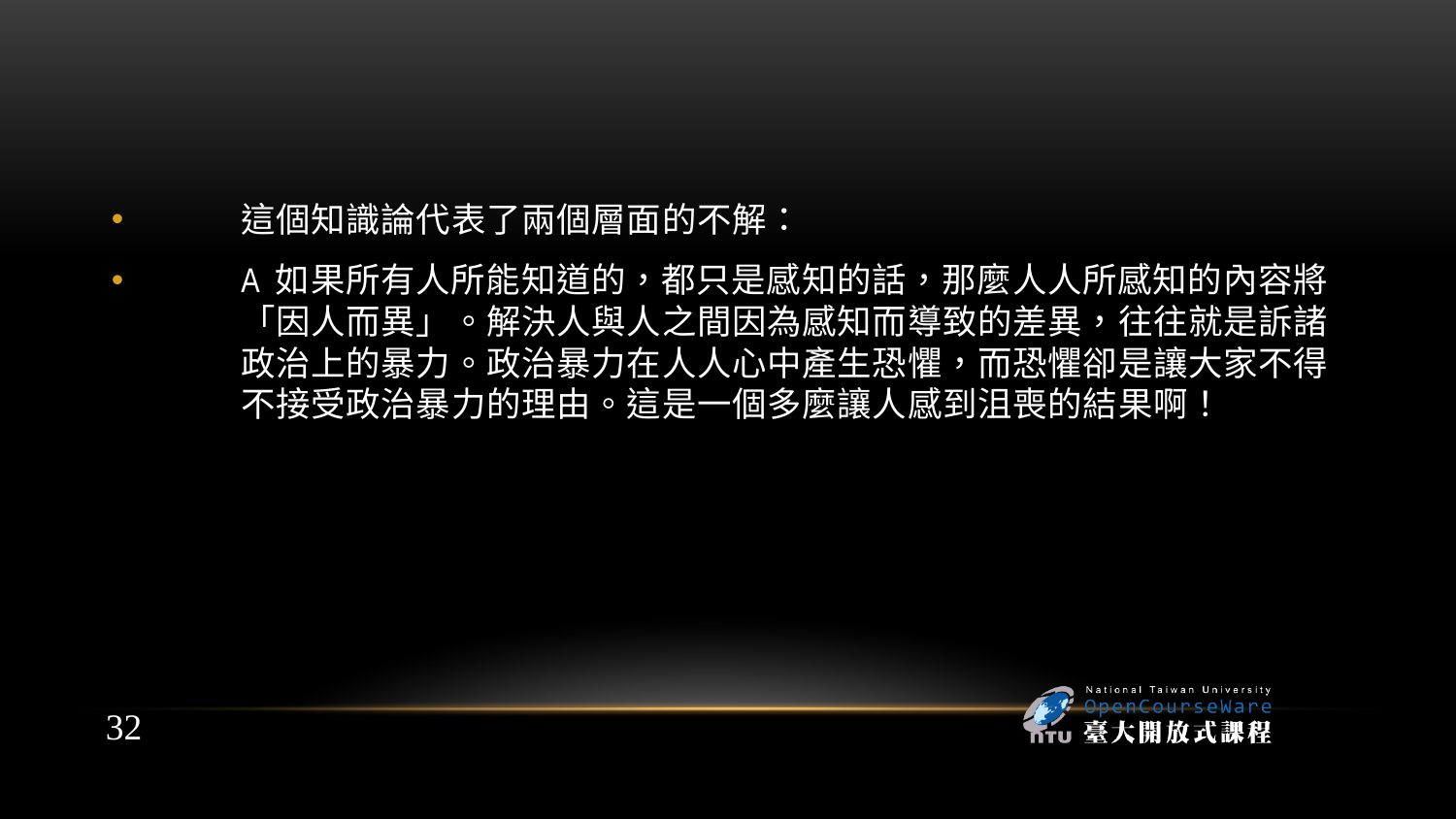

這個知識論代表了兩個層面的不解：
A 如果所有人所能知道的，都只是感知的話，那麼人人所感知的內容將「因人而異」。解決人與人之間因為感知而導致的差異，往往就是訴諸政治上的暴力。政治暴力在人人心中產生恐懼，而恐懼卻是讓大家不得不接受政治暴力的理由。這是一個多麼讓人感到沮喪的結果啊！
32